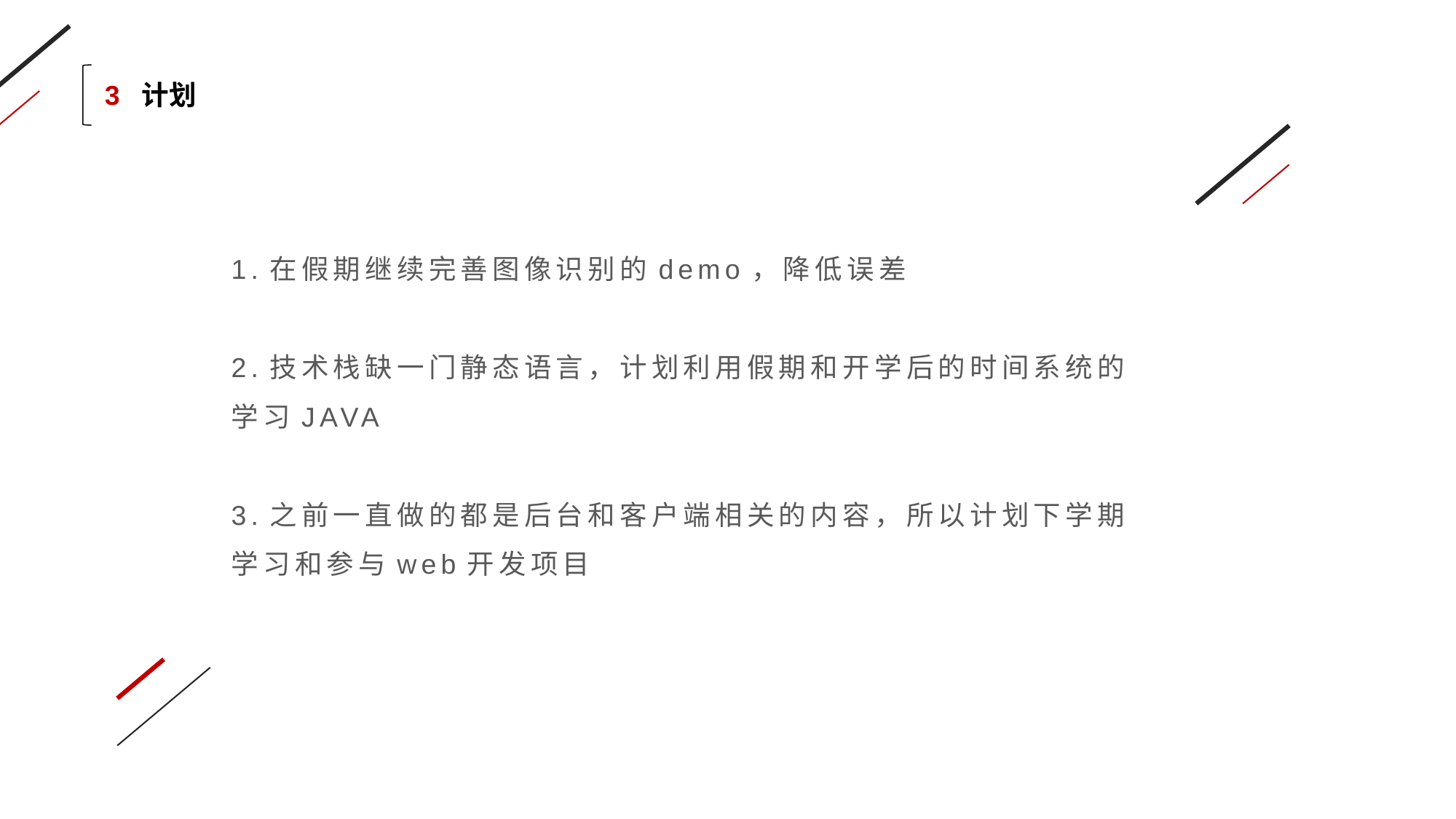

3  计划
1.在假期继续完善图像识别的demo，降低误差

2.技术栈缺一门静态语言，计划利用假期和开学后的时间系统的学习JAVA

3.之前一直做的都是后台和客户端相关的内容，所以计划下学期学习和参与web开发项目